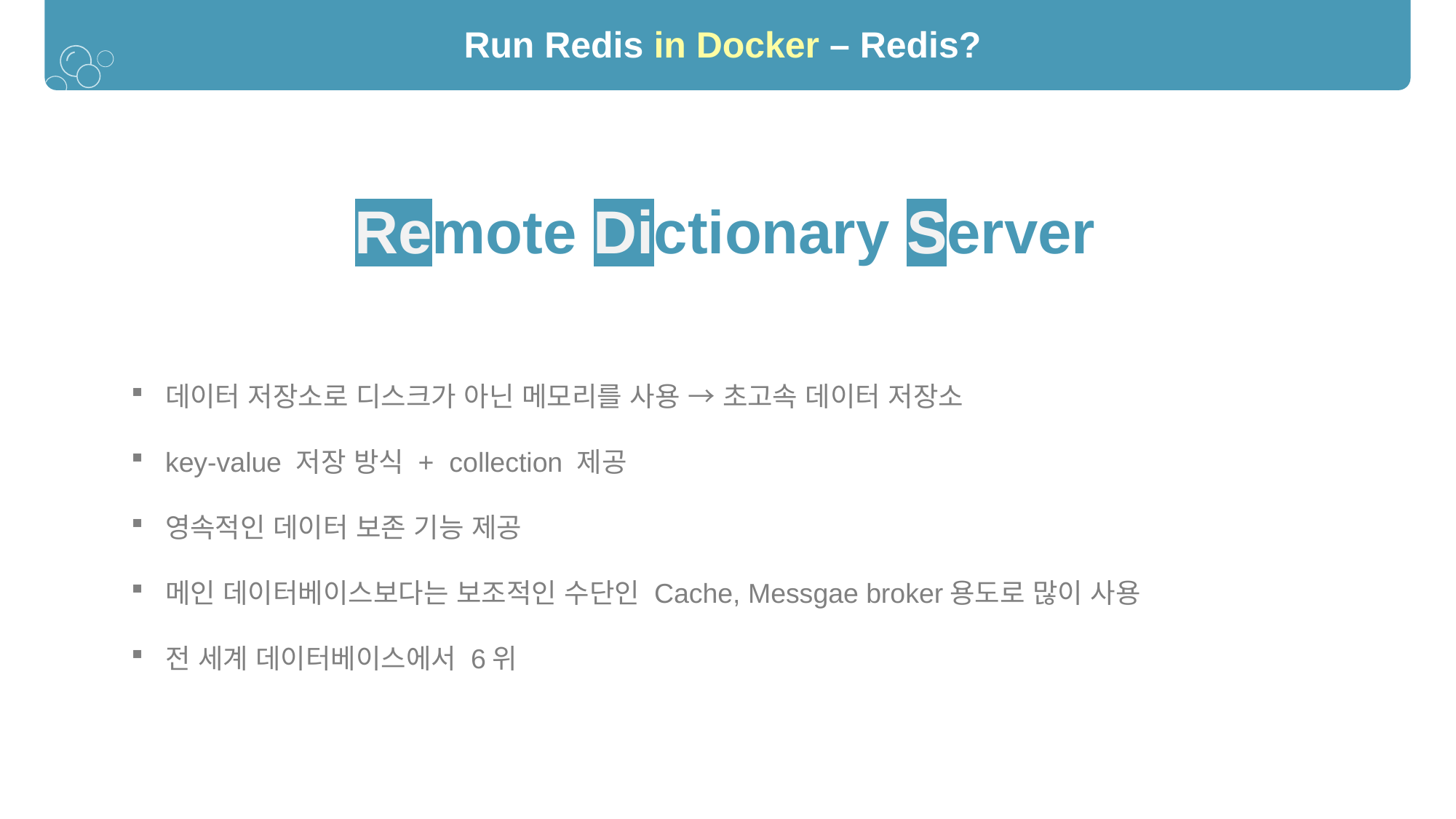

Run Redis in Docker – Redis?

Remote Dictionary Server
데이터 저장소로 디스크가 아닌 메모리를 사용 → 초고속 데이터 저장소
key-value 저장 방식 +  collection 제공
영속적인 데이터 보존 기능 제공
메인 데이터베이스보다는 보조적인 수단인 Cache, Messgae broker용도로 많이 사용
전 세계 데이터베이스에서 6위